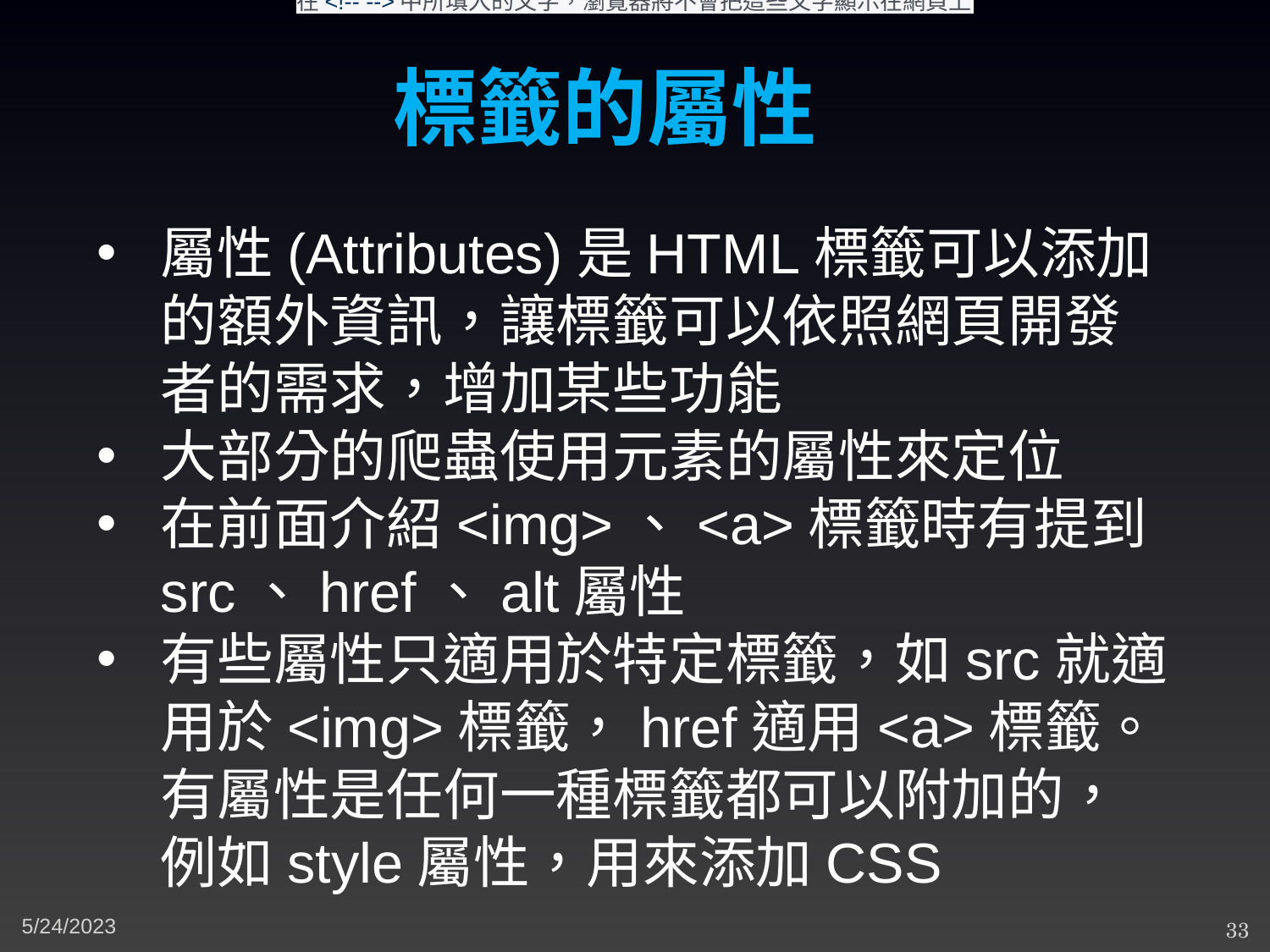

在<!-- -->中所填入的文字，瀏覽器將不會把這些文字顯示在網頁上
標籤的屬性
屬性(Attributes)是HTML標籤可以添加的額外資訊，讓標籤可以依照網頁開發者的需求，增加某些功能
大部分的爬蟲使用元素的屬性來定位
在前面介紹<img>、<a>標籤時有提到src、href、alt屬性
有些屬性只適用於特定標籤，如src就適用於<img>標籤，href適用<a>標籤。有屬性是任何一種標籤都可以附加的，例如style屬性，用來添加CSS
5/24/2023
33